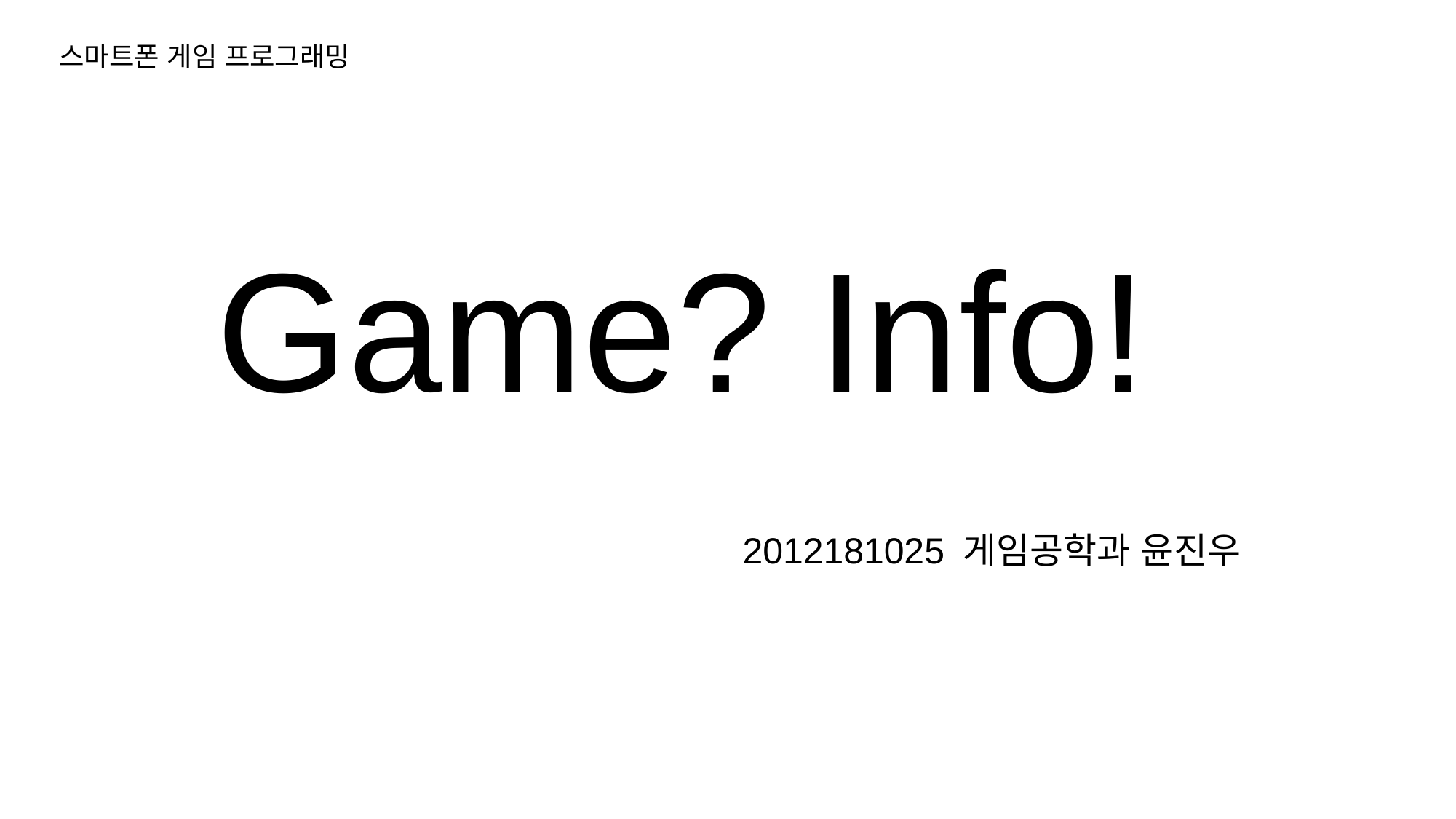

스마트폰 게임 프로그래밍
# Game? Info!
2012181025 게임공학과 윤진우